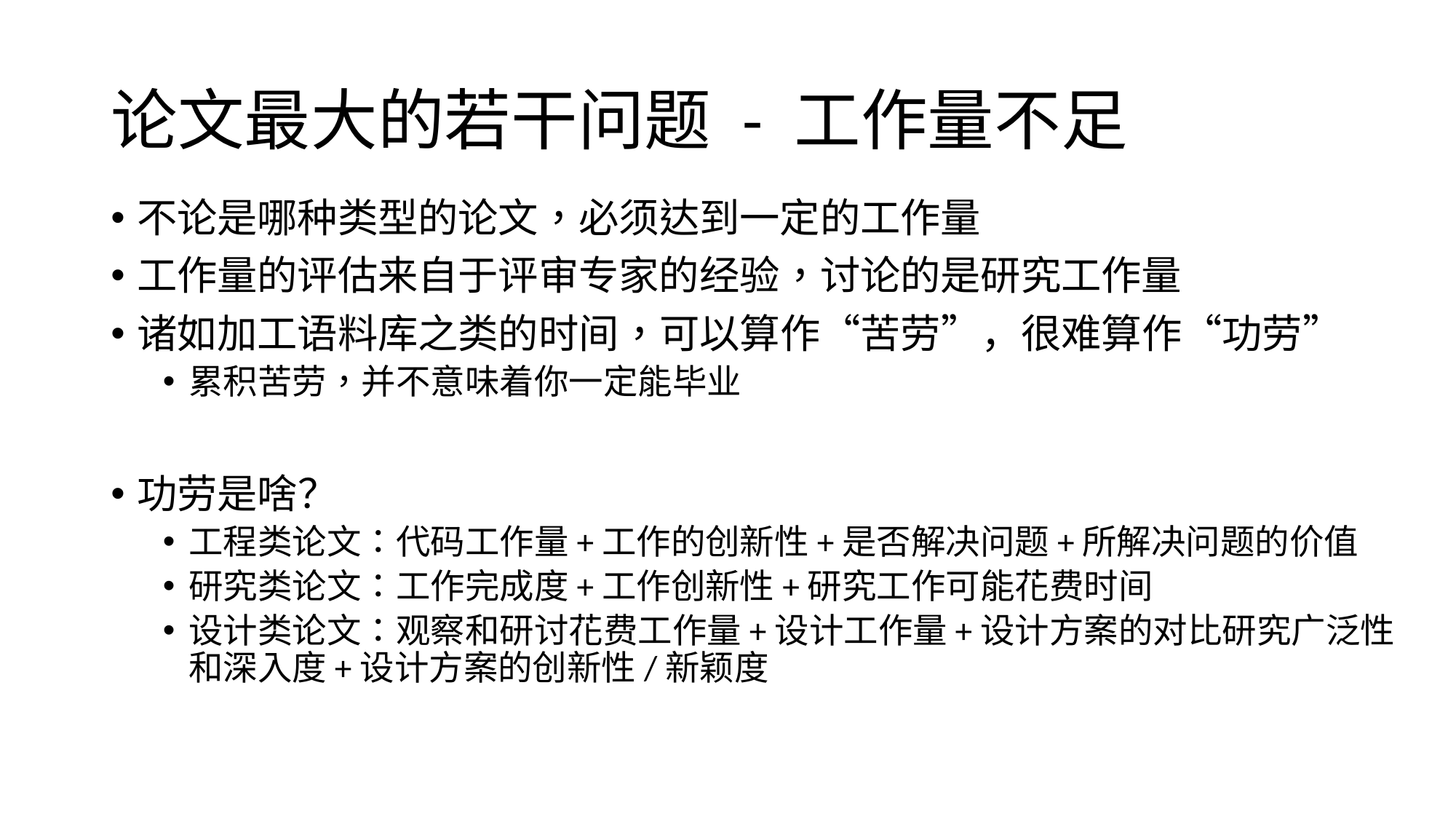

# 论文最大的若干问题 - 工作量不足
不论是哪种类型的论文，必须达到一定的工作量
工作量的评估来自于评审专家的经验，讨论的是研究工作量
诸如加工语料库之类的时间，可以算作“苦劳”，很难算作“功劳”
累积苦劳，并不意味着你一定能毕业

功劳是啥？
工程类论文：代码工作量+工作的创新性+是否解决问题+所解决问题的价值
研究类论文：工作完成度+工作创新性+研究工作可能花费时间
设计类论文：观察和研讨花费工作量+设计工作量+设计方案的对比研究广泛性和深入度+设计方案的创新性/新颖度